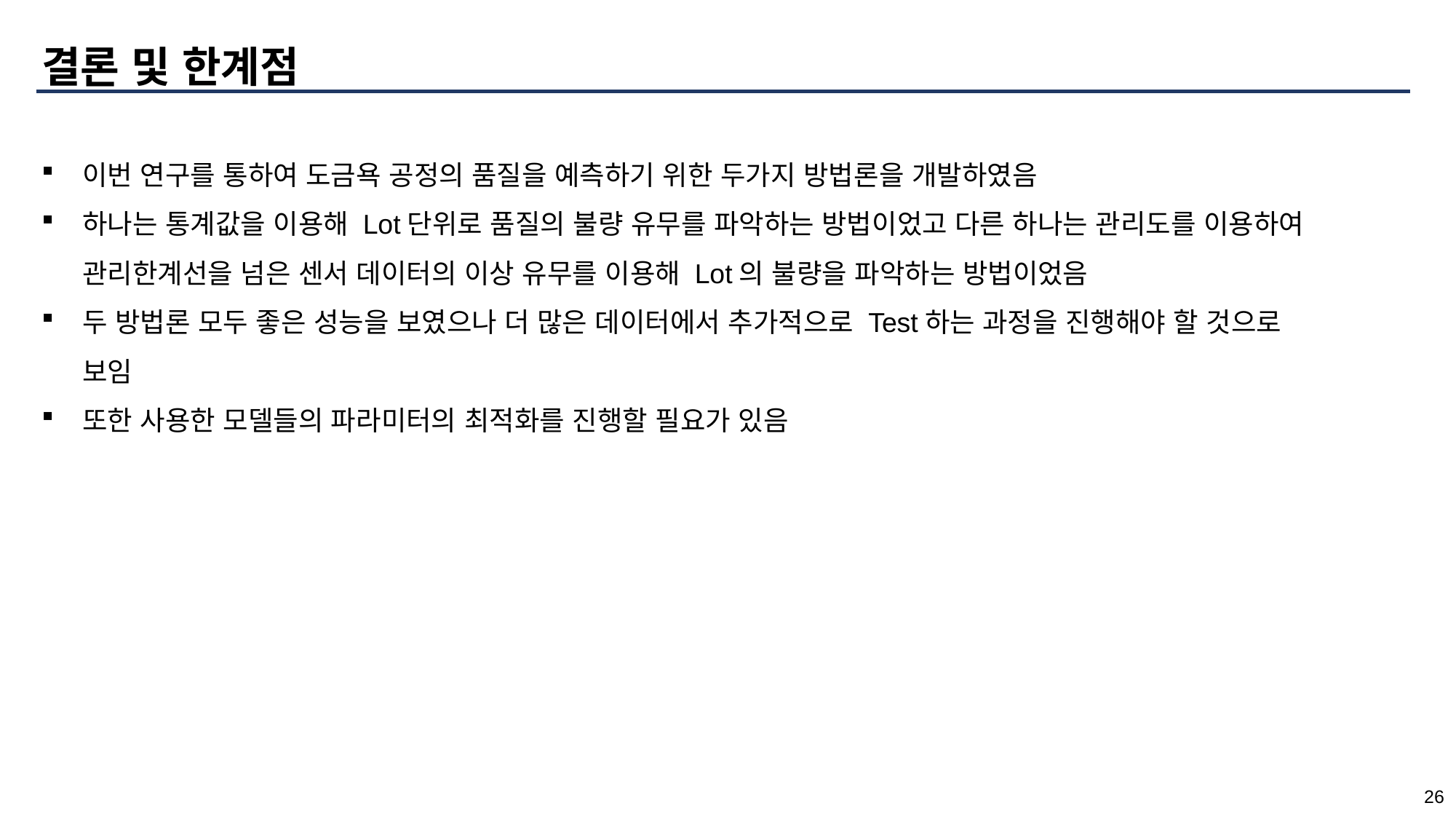

결론 및 한계점
이번 연구를 통하여 도금욕 공정의 품질을 예측하기 위한 두가지 방법론을 개발하였음
하나는 통계값을 이용해 Lot단위로 품질의 불량 유무를 파악하는 방법이었고 다른 하나는 관리도를 이용하여 관리한계선을 넘은 센서 데이터의 이상 유무를 이용해 Lot의 불량을 파악하는 방법이었음
두 방법론 모두 좋은 성능을 보였으나 더 많은 데이터에서 추가적으로 Test하는 과정을 진행해야 할 것으로 보임
또한 사용한 모델들의 파라미터의 최적화를 진행할 필요가 있음
26